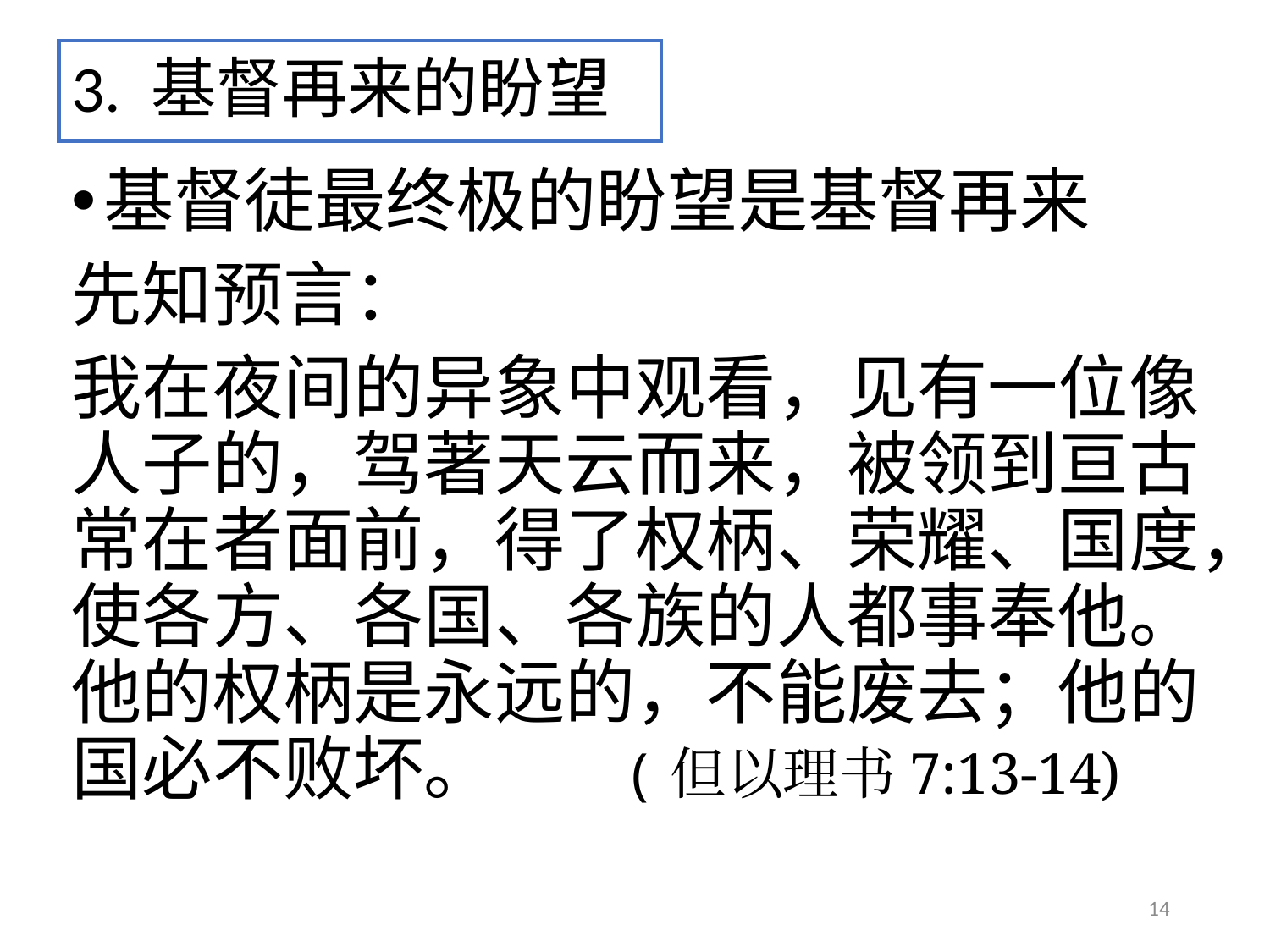

# 3. 基督再来的盼望
基督徒最终极的盼望是基督再来
先知预言：
我在夜间的异象中观看，见有一位像人子的，驾著天云而来，被领到亘古常在者面前，得了权柄、荣耀、国度，使各方、各国、各族的人都事奉他。他的权柄是永远的，不能废去；他的国必不败坏。       (但以理书7:13-14)
14